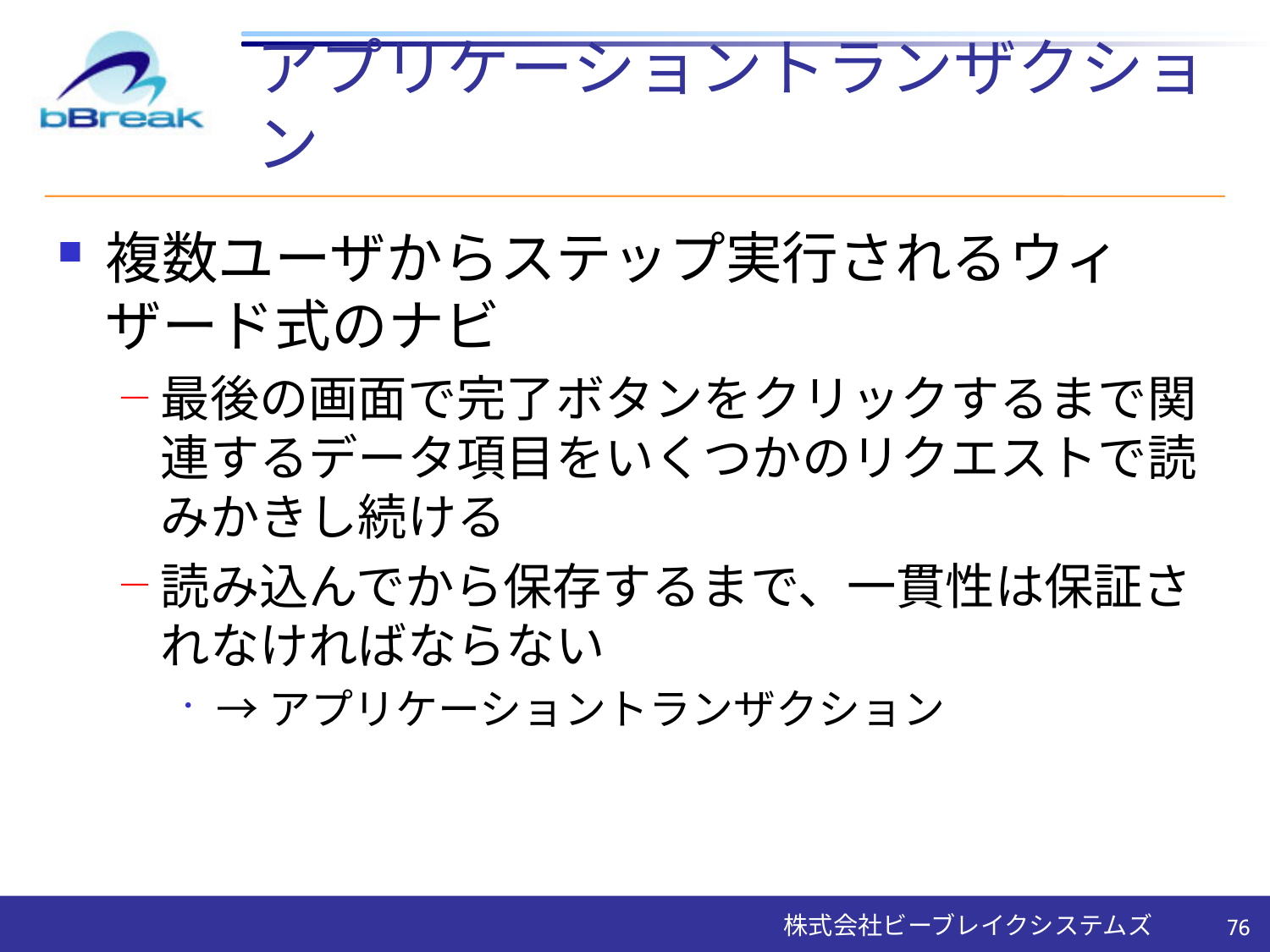

# アプリケーショントランザクション
複数ユーザからステップ実行されるウィザード式のナビ
最後の画面で完了ボタンをクリックするまで関連するデータ項目をいくつかのリクエストで読みかきし続ける
読み込んでから保存するまで、一貫性は保証されなければならない
→アプリケーショントランザクション